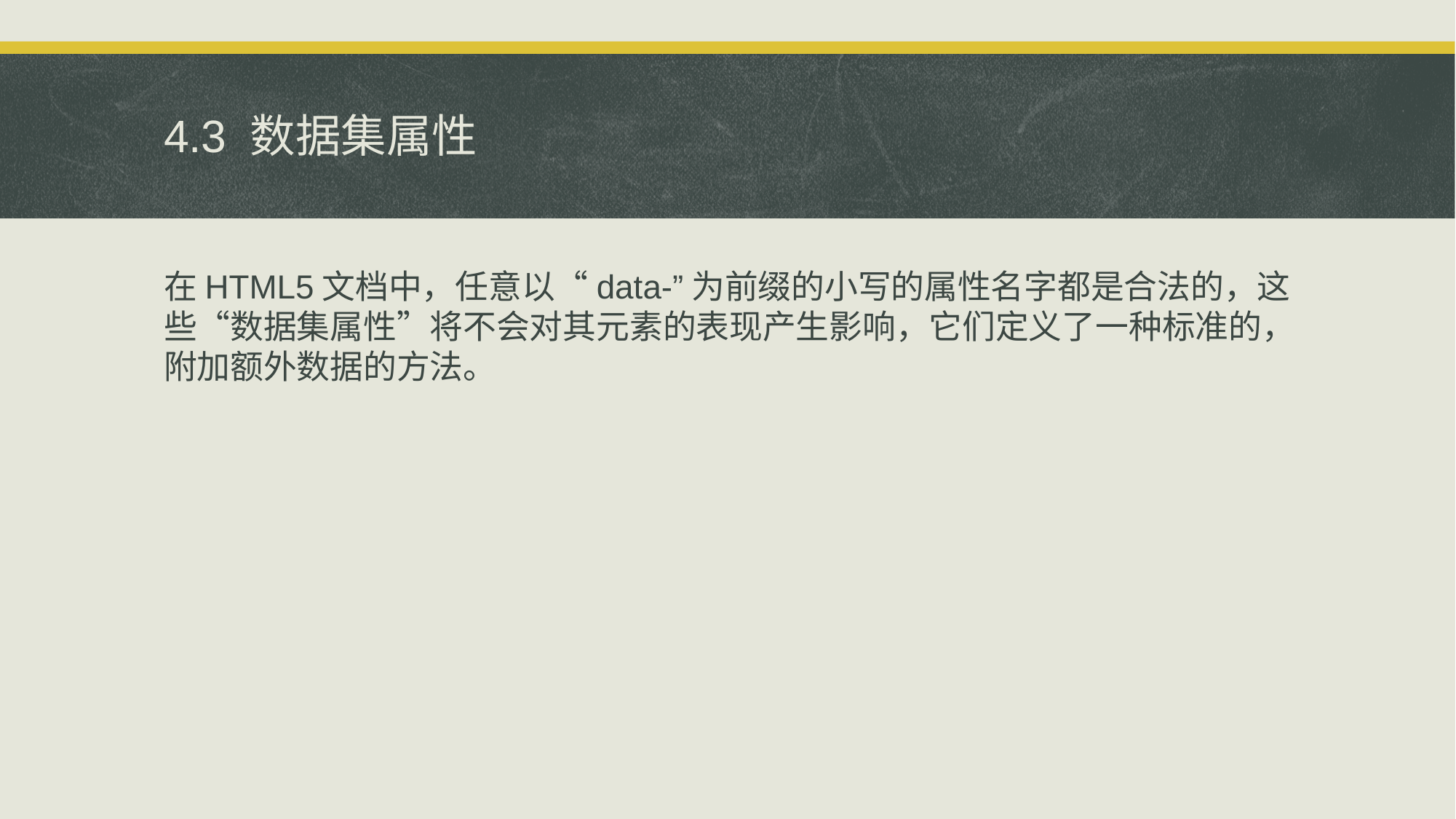

# 4.3 数据集属性
在HTML5文档中，任意以“data-”为前缀的小写的属性名字都是合法的，这些“数据集属性”将不会对其元素的表现产生影响，它们定义了一种标准的，附加额外数据的方法。